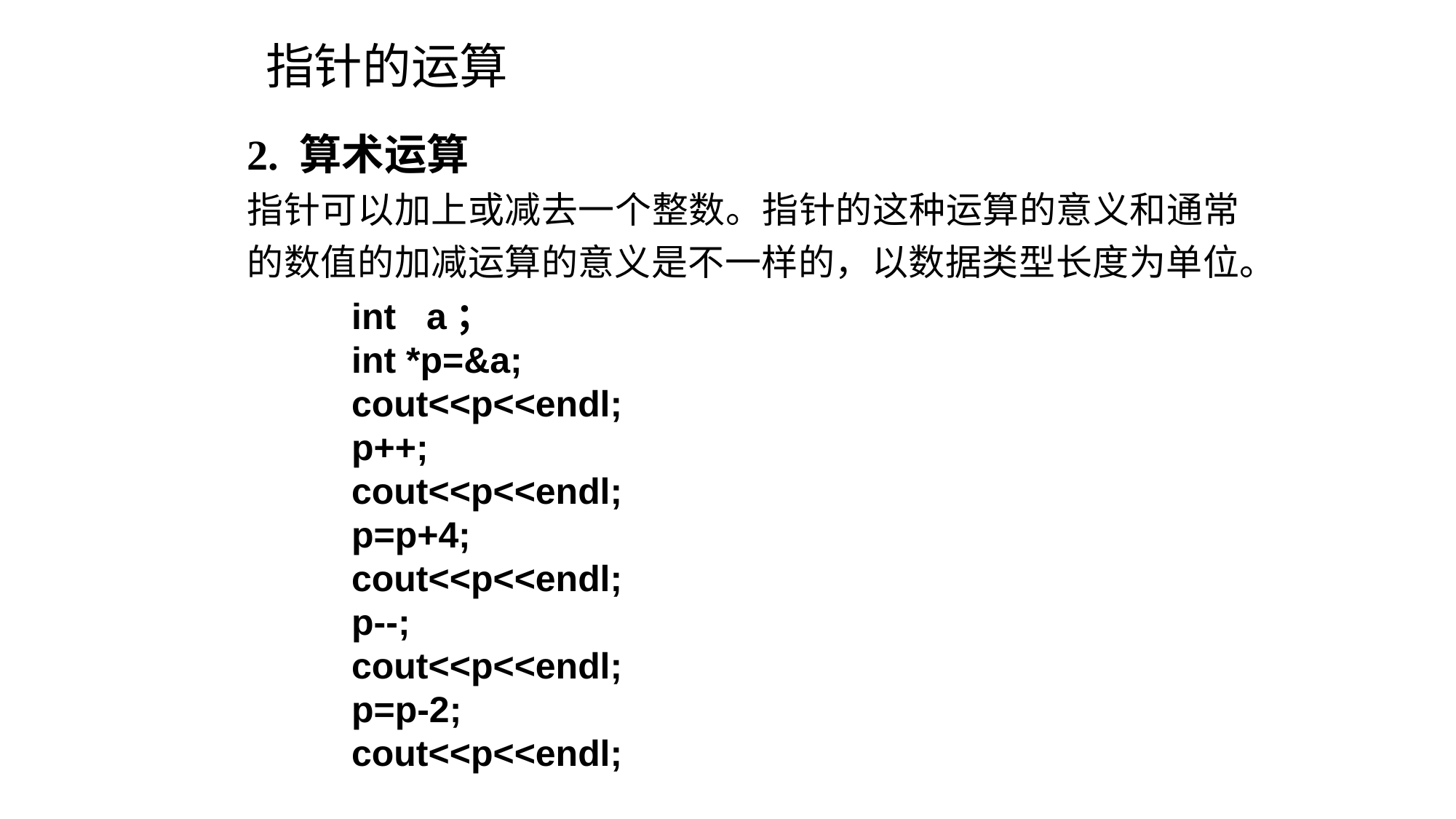

# 指针的运算
2. 算术运算
指针可以加上或减去一个整数。指针的这种运算的意义和通常的数值的加减运算的意义是不一样的，以数据类型长度为单位。

int   a；
int *p=&a;
cout<<p<<endl;
p++;
cout<<p<<endl;
p=p+4;
cout<<p<<endl;
p--;
cout<<p<<endl;
p=p-2;
cout<<p<<endl;